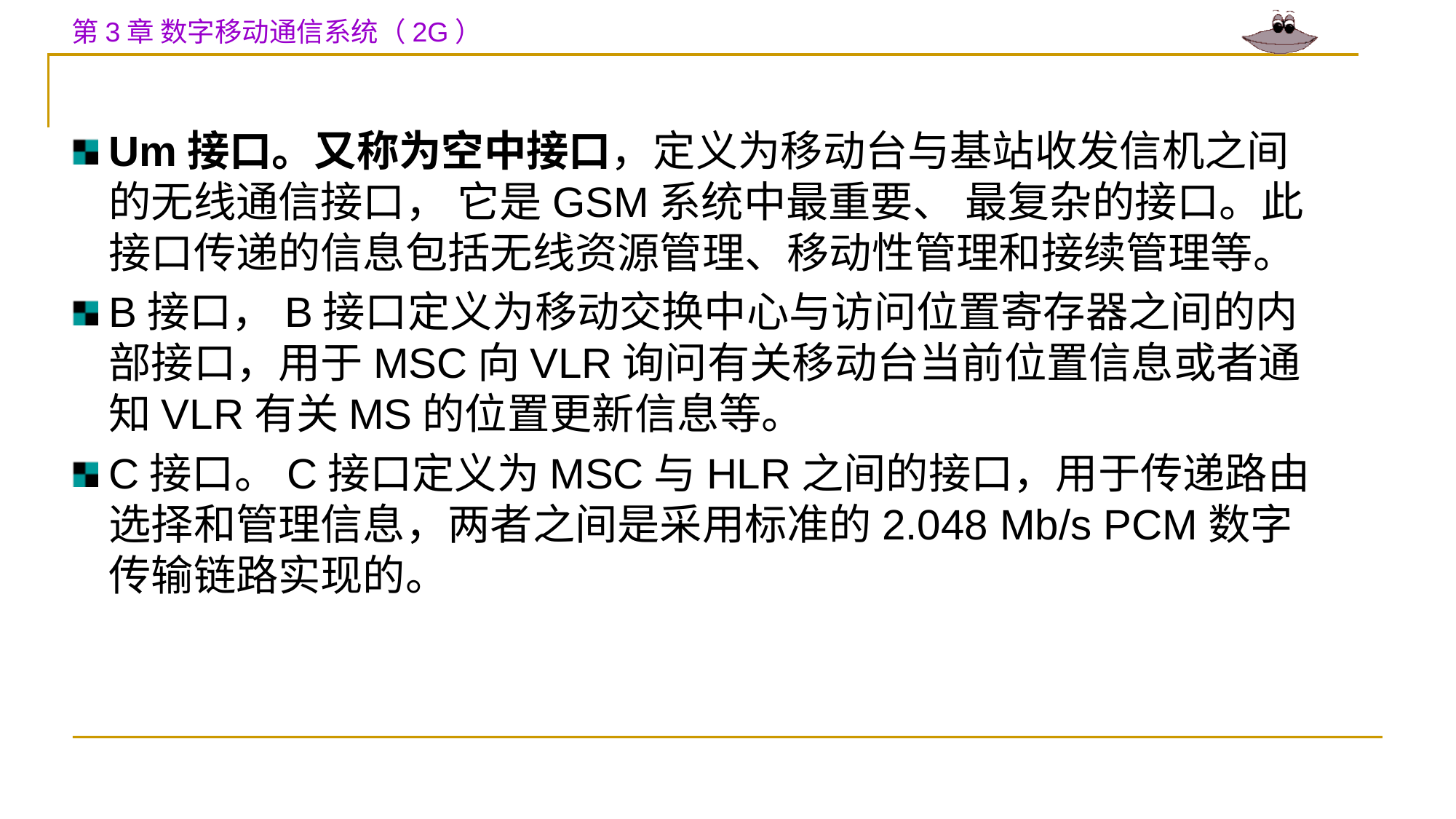

Um接口。又称为空中接口，定义为移动台与基站收发信机之间的无线通信接口， 它是GSM系统中最重要、 最复杂的接口。此接口传递的信息包括无线资源管理、移动性管理和接续管理等。
B接口，B接口定义为移动交换中心与访问位置寄存器之间的内部接口，用于MSC向VLR询问有关移动台当前位置信息或者通知VLR有关MS的位置更新信息等。
C接口。C接口定义为MSC与HLR之间的接口，用于传递路由选择和管理信息，两者之间是采用标准的2.048 Mb/s PCM数字传输链路实现的。